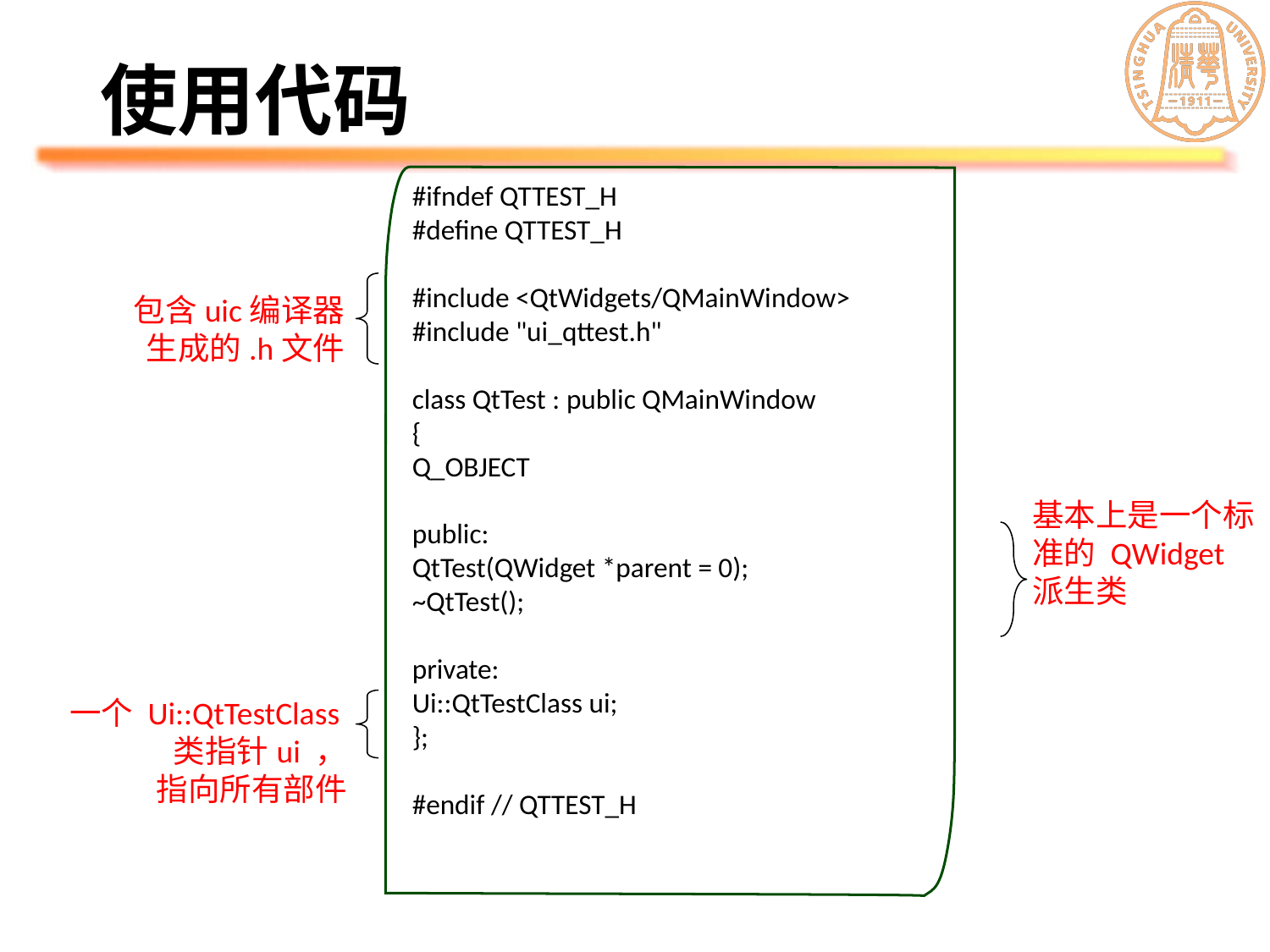

# 使用代码

#ifndef QTTEST_H
#define QTTEST_H

#include <QtWidgets/QMainWindow>
#include "ui_qttest.h"

class QtTest : public QMainWindow
{
Q_OBJECT

public:
QtTest(QWidget *parent = 0);
~QtTest();

private:
Ui::QtTestClass ui;
};

#endif // QTTEST_H

包含uic编译器
生成的.h文件
基本上是一个标准的 QWidget 派生类

一个 Ui::QtTestClass
类指针ui ，
指向所有部件